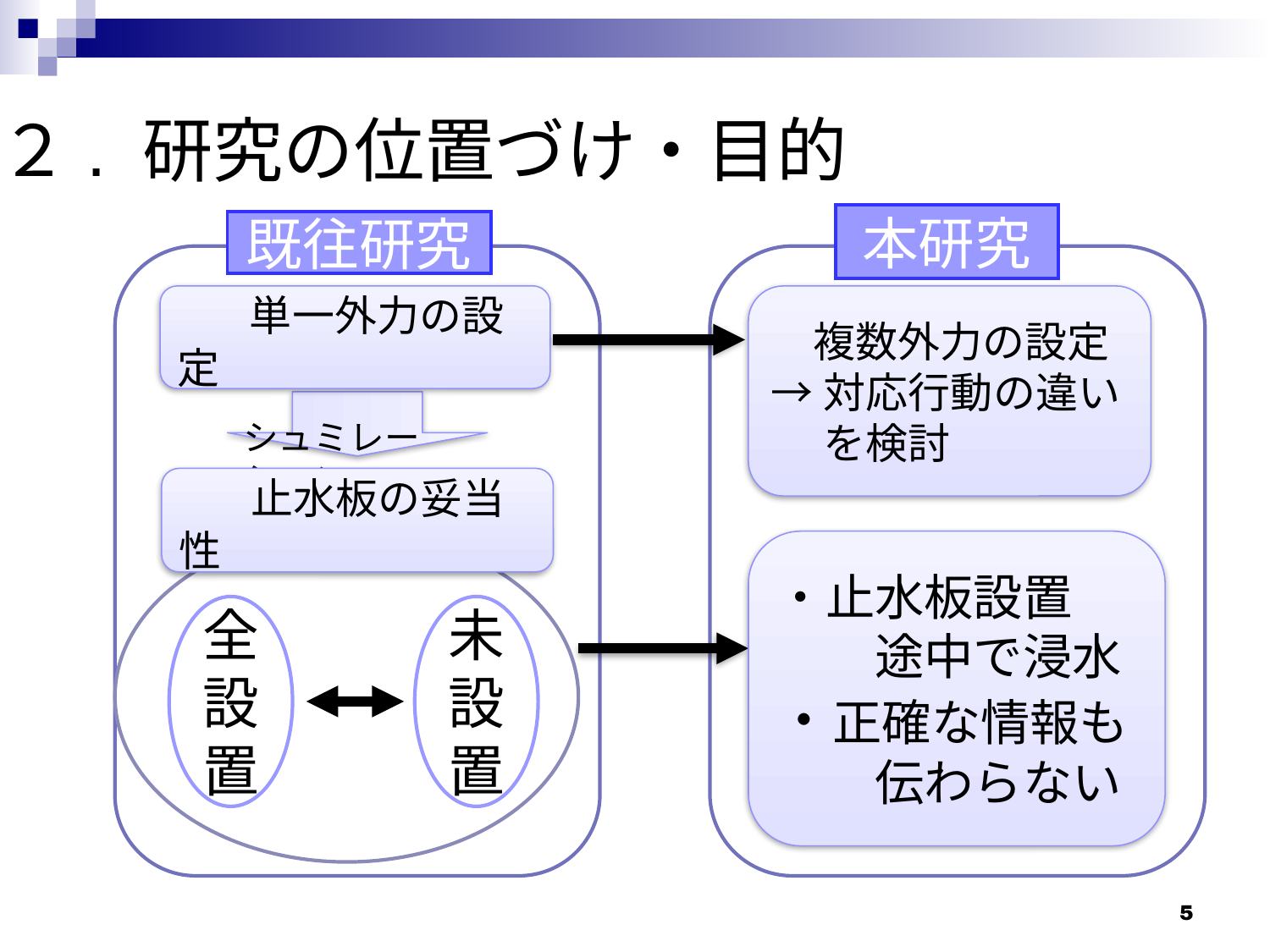

２. 研究の位置づけ・目的
本研究
既往研究

 　単一外力の設定
　複数外力の設定
→対応行動の違い
　 を検討

シュミレーション
 　止水板の妥当性

・止水板設置
　　途中で浸水
・正確な情報も
　　伝わらない
全設置
未設置
5